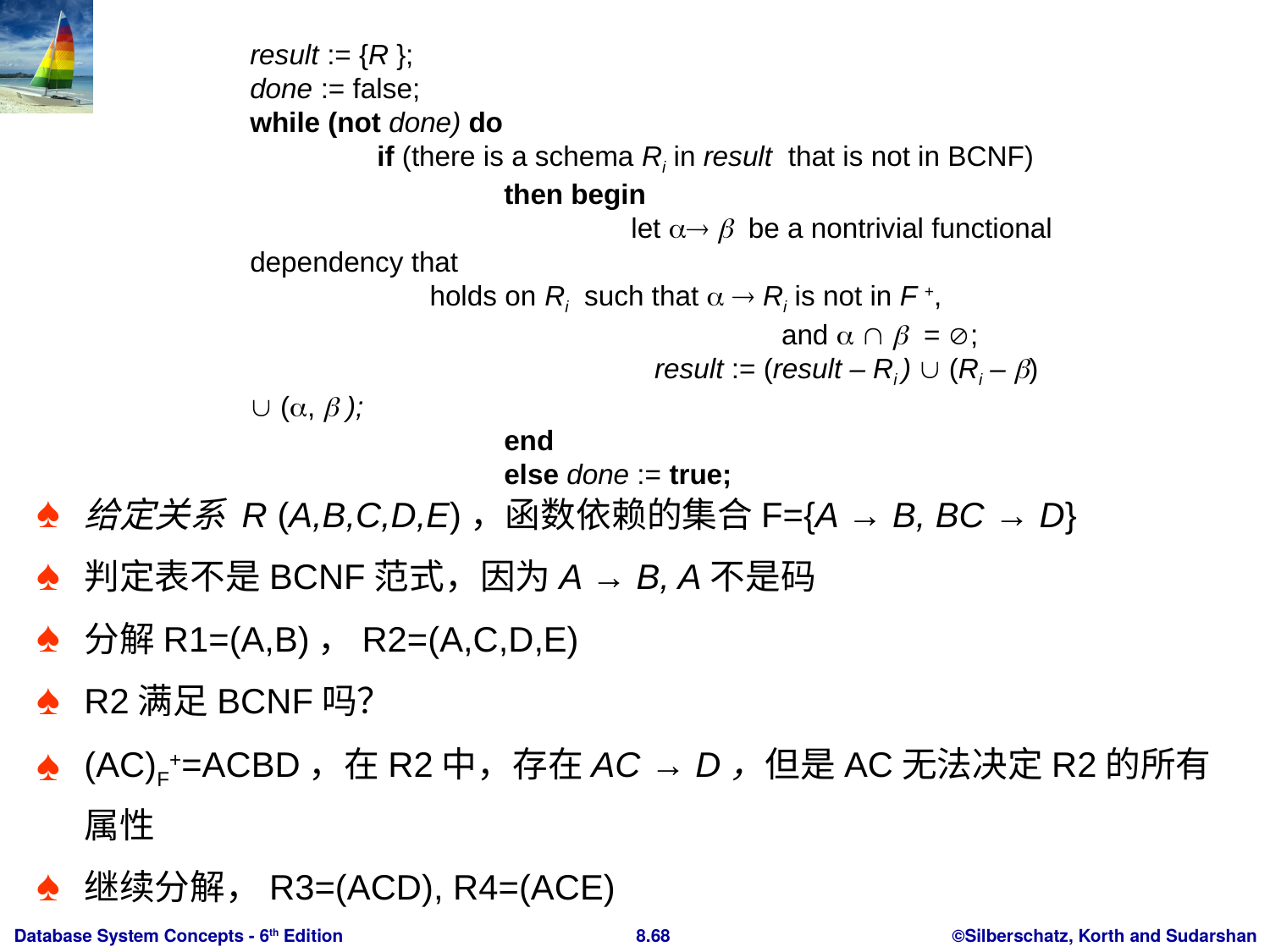

result := {R };
done := false;
while (not done) do
	if (there is a schema Ri in result  that is not in BCNF)
		then begin
			let α→ β  be a nontrivial functional dependency that
                       holds on Ri  such that α → Ri is not in F +,
				   and α ∩ β  = ∅;
			   result := (result – Ri ) ∪ (Ri – β) ∪ (α, β );
	    	end
		else done := true;
给定关系 R (A,B,C,D,E)，函数依赖的集合F={A → B, BC → D}
判定表不是BCNF范式，因为A → B, A不是码
分解R1=(A,B)，R2=(A,C,D,E)
R2满足BCNF吗？
(AC)F+=ACBD，在R2中，存在AC → D，但是AC无法决定R2的所有属性
继续分解，R3=(ACD), R4=(ACE)